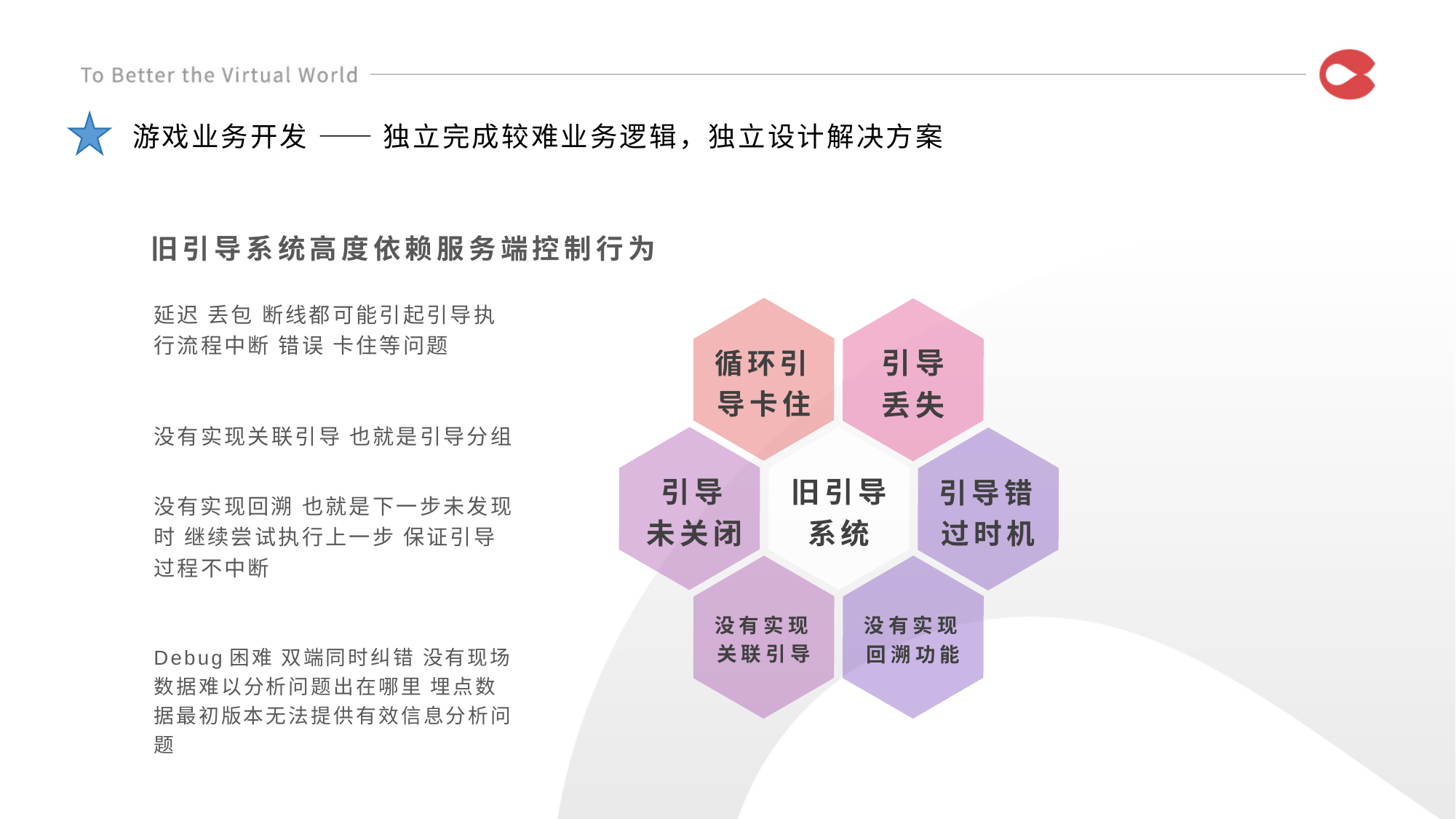

游戏业务开发 —— 独立完成较难业务逻辑，独立设计解决方案
旧引导系统高度依赖服务端控制行为
延迟 丢包 断线都可能引起引导执行流程中断 错误 卡住等问题

循环引导卡住
引导
丢失
没有实现关联引导 也就是引导分组

引导未关闭
旧引导
系统
引导错过时机
没有实现回溯 也就是下一步未发现时 继续尝试执行上一步 保证引导过程不中断

没有实现关联引导
没有实现回溯功能
Debug困难 双端同时纠错 没有现场数据难以分析问题出在哪里 埋点数据最初版本无法提供有效信息分析问题